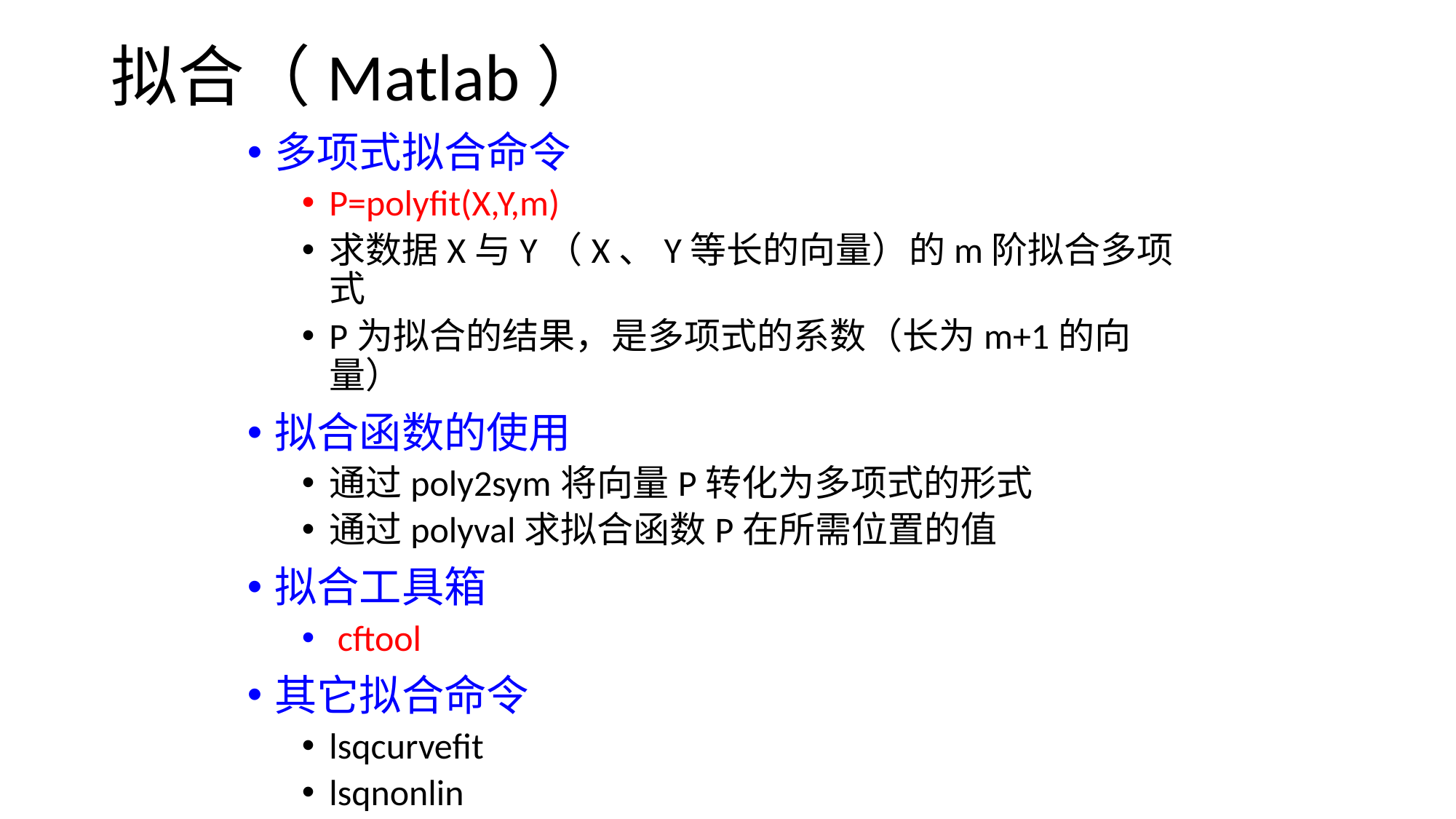

# 拟合（Matlab）

多项式拟合命令
P=polyfit(X,Y,m)
求数据X与Y（X、Y等长的向量）的m阶拟合多项式
P为拟合的结果，是多项式的系数（长为m+1的向量）
拟合函数的使用
通过poly2sym将向量P转化为多项式的形式
通过polyval求拟合函数P在所需位置的值
拟合工具箱
 cftool
其它拟合命令
lsqcurvefit
lsqnonlin